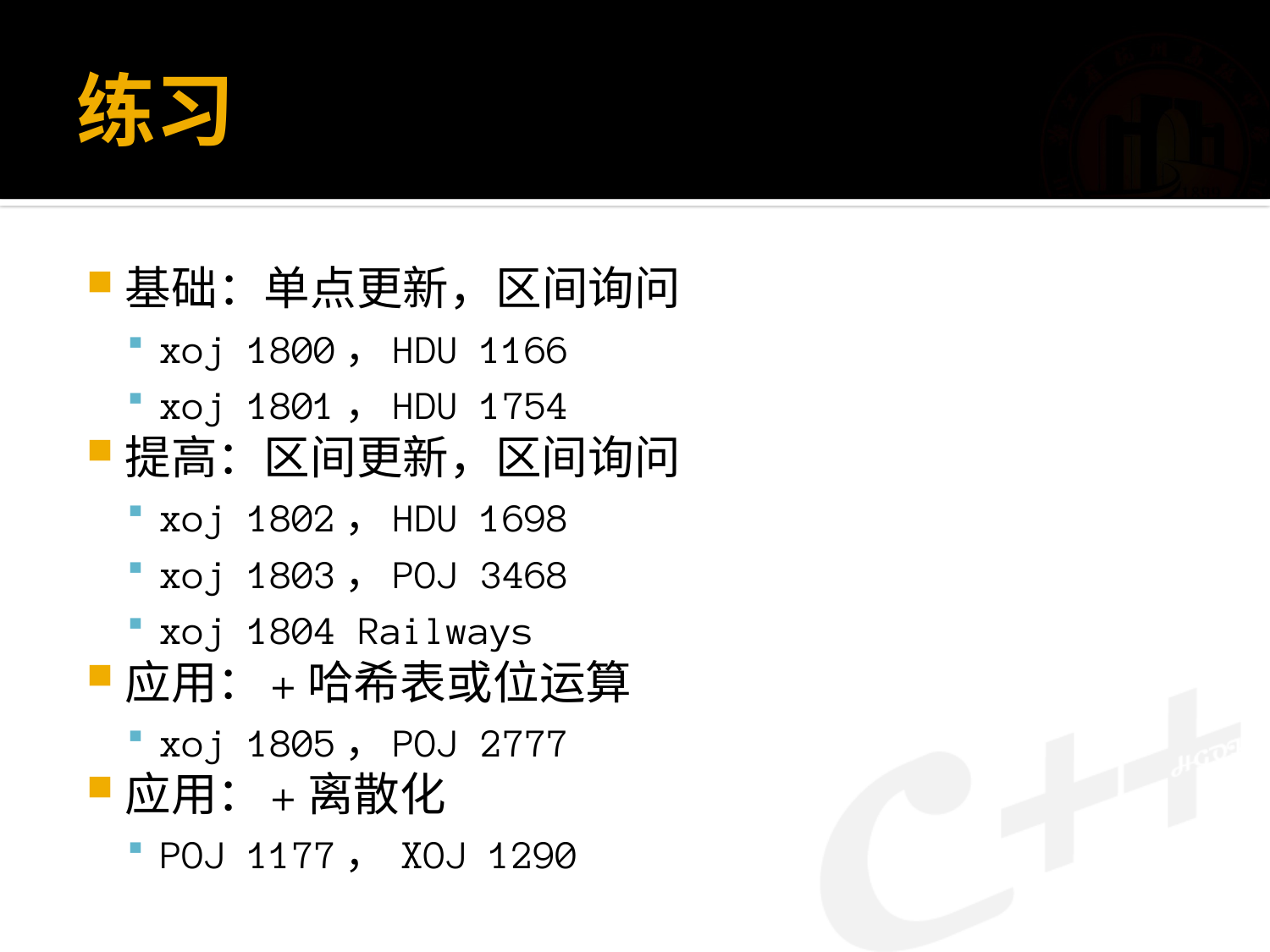

# 练习
基础：单点更新，区间询问
xoj 1800，HDU 1166
xoj 1801，HDU 1754
提高：区间更新，区间询问
xoj 1802，HDU 1698
xoj 1803，POJ 3468
xoj 1804 Railways
应用：+哈希表或位运算
xoj 1805，POJ 2777
应用：+离散化
POJ 1177， XOJ 1290